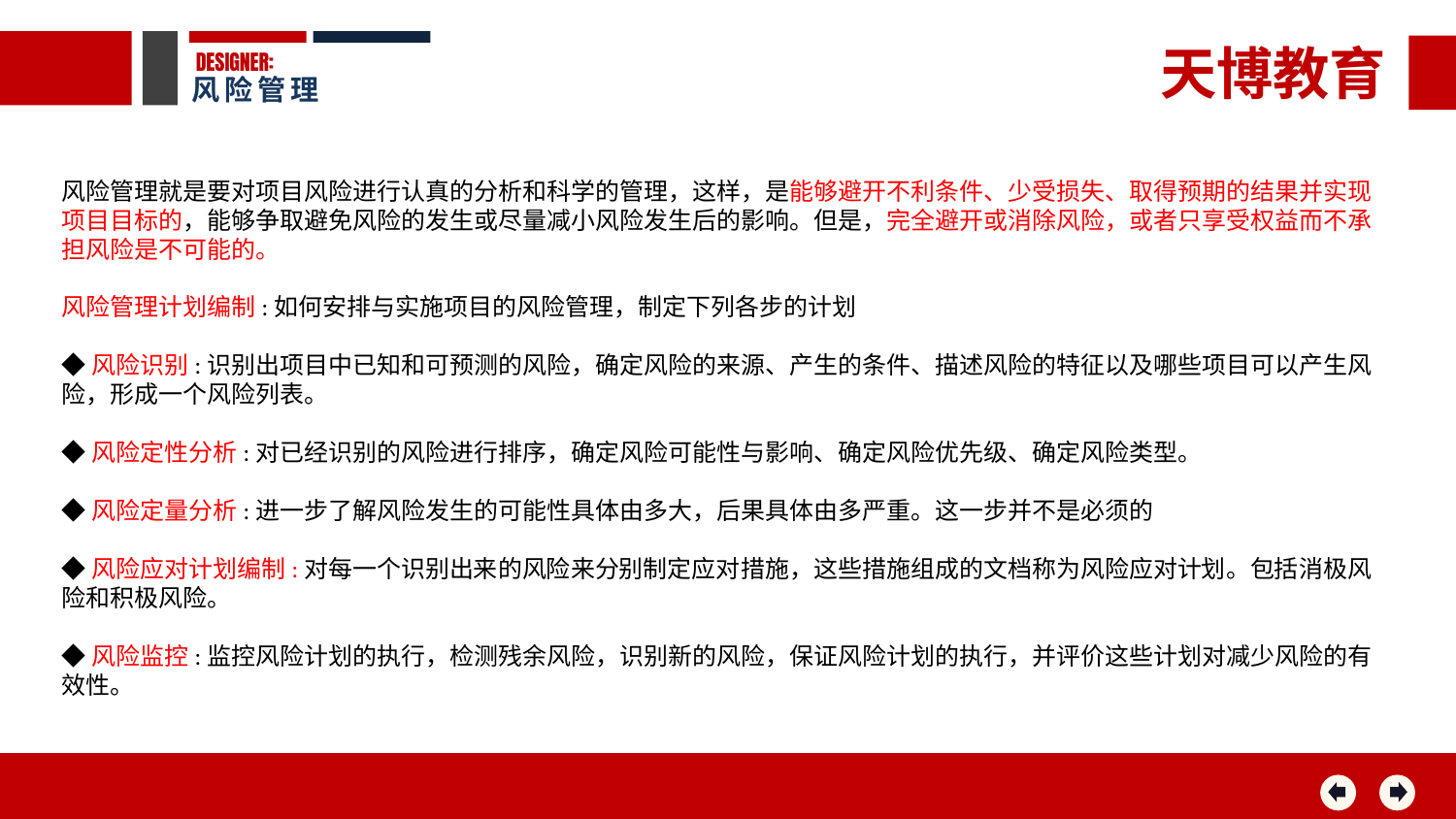

天博教育
DESIGNER:
风险管理
风险管理就是要对项目风险进行认真的分析和科学的管理，这样，是能够避开不利条件、少受损失、取得预期的结果并实现项目目标的，能够争取避免风险的发生或尽量减小风险发生后的影响。但是，完全避开或消除风险，或者只享受权益而不承担风险是不可能的。

风险管理计划编制:如何安排与实施项目的风险管理，制定下列各步的计划

◆风险识别:识别出项目中已知和可预测的风险，确定风险的来源、产生的条件、描述风险的特征以及哪些项目可以产生风险，形成一个风险列表。

◆风险定性分析:对已经识别的风险进行排序，确定风险可能性与影响、确定风险优先级、确定风险类型。

◆风险定量分析:进一步了解风险发生的可能性具体由多大，后果具体由多严重。这一步并不是必须的

◆风险应对计划编制:对每一个识别出来的风险来分别制定应对措施，这些措施组成的文档称为风险应对计划。包括消极风险和积极风险。

◆风险监控:监控风险计划的执行，检测残余风险，识别新的风险，保证风险计划的执行，并评价这些计划对减少风险的有效性。